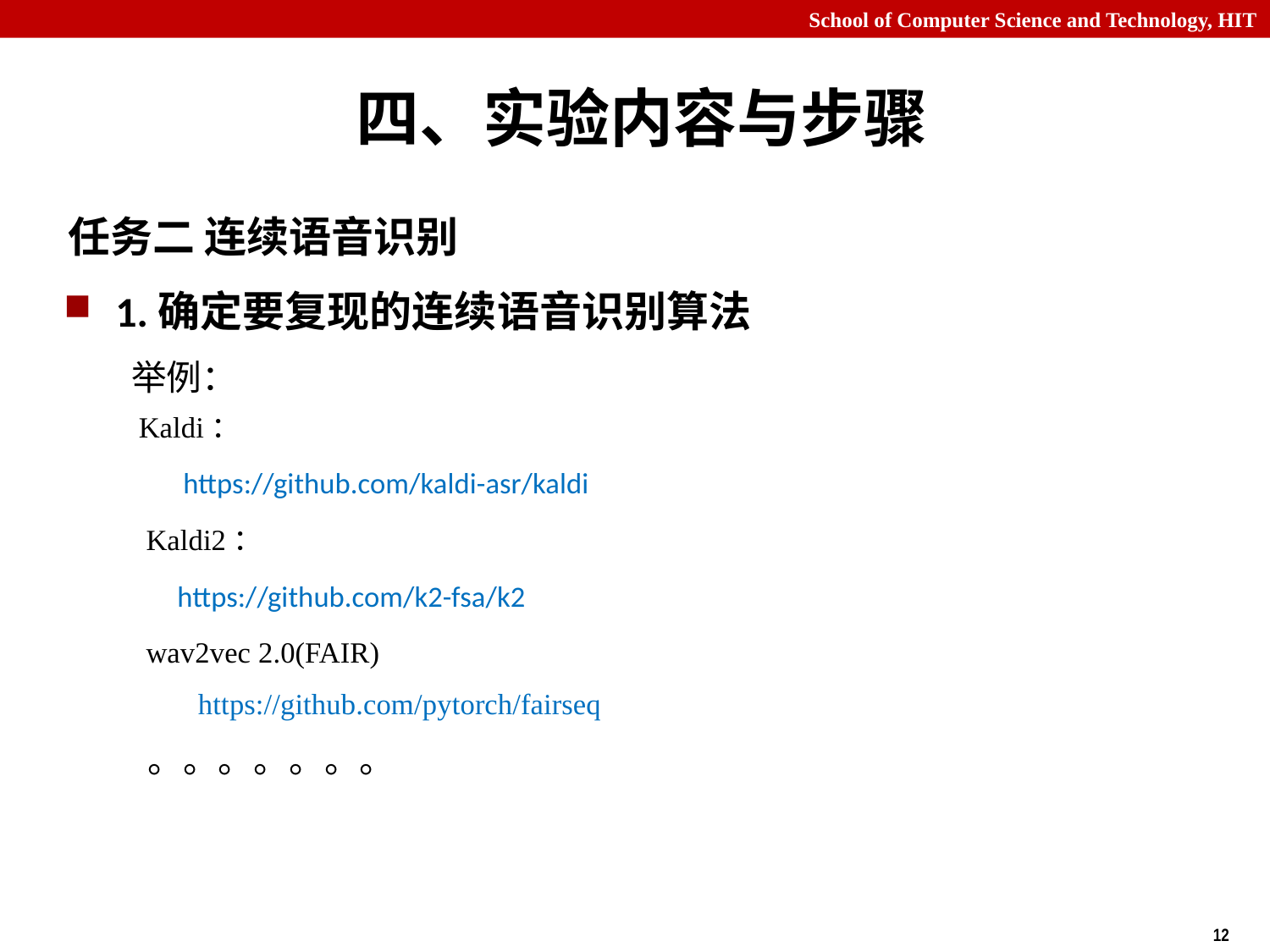

# 四、实验内容与步骤
任务二 连续语音识别
1.确定要复现的连续语音识别算法
举例：
 Kaldi：
       https://github.com/kaldi-asr/kaldi
  Kaldi2：
       https://github.com/k2-fsa/k2
  wav2vec 2.0(FAIR)
         https://github.com/pytorch/fairseq
 。。。。。。。